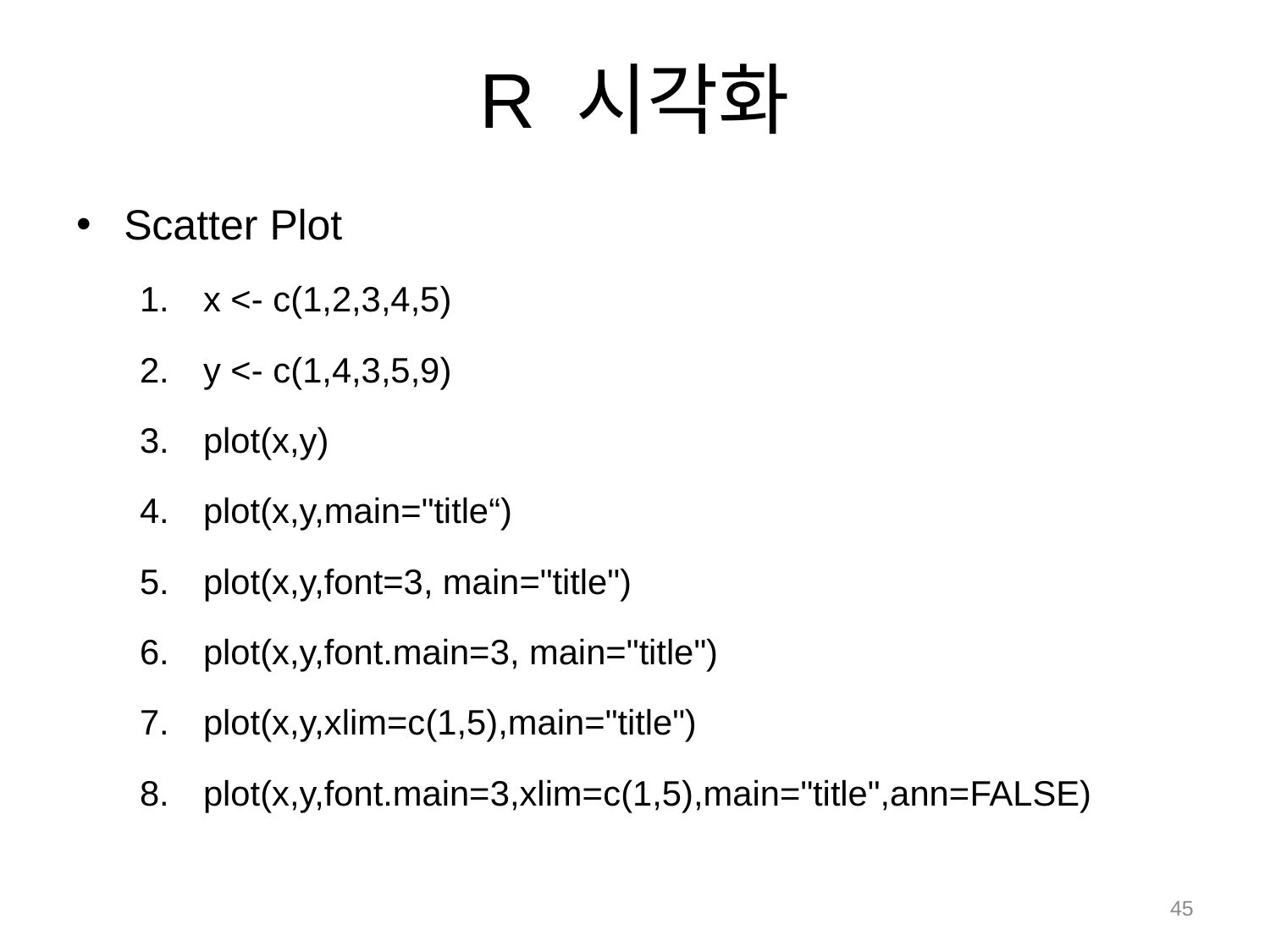

# R 시각화
Scatter Plot
x <- c(1,2,3,4,5)
y <- c(1,4,3,5,9)
plot(x,y)
plot(x,y,main="title“)
plot(x,y,font=3, main="title")
plot(x,y,font.main=3, main="title")
plot(x,y,xlim=c(1,5),main="title")
plot(x,y,font.main=3,xlim=c(1,5),main="title",ann=FALSE)

45